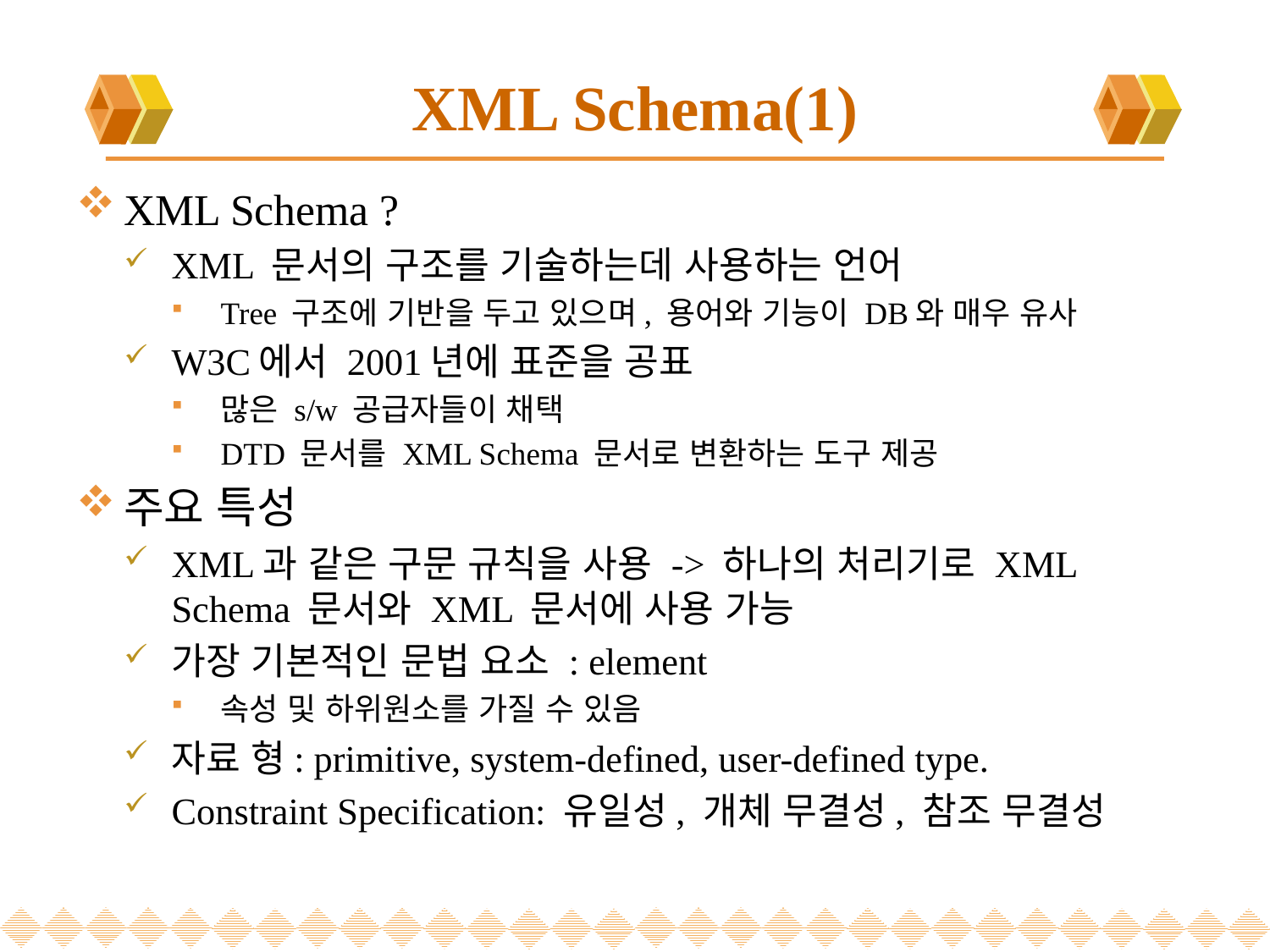

# XML Schema(1)
XML Schema ?
XML 문서의 구조를 기술하는데 사용하는 언어
Tree 구조에 기반을 두고 있으며, 용어와 기능이 DB와 매우 유사
W3C에서 2001년에 표준을 공표
많은 s/w 공급자들이 채택
DTD 문서를 XML Schema 문서로 변환하는 도구 제공
주요 특성
XML과 같은 구문 규칙을 사용 -> 하나의 처리기로 XML Schema 문서와 XML 문서에 사용 가능
가장 기본적인 문법 요소 : element
속성 및 하위원소를 가질 수 있음
자료 형: primitive, system-defined, user-defined type.
Constraint Specification: 유일성, 개체 무결성, 참조 무결성